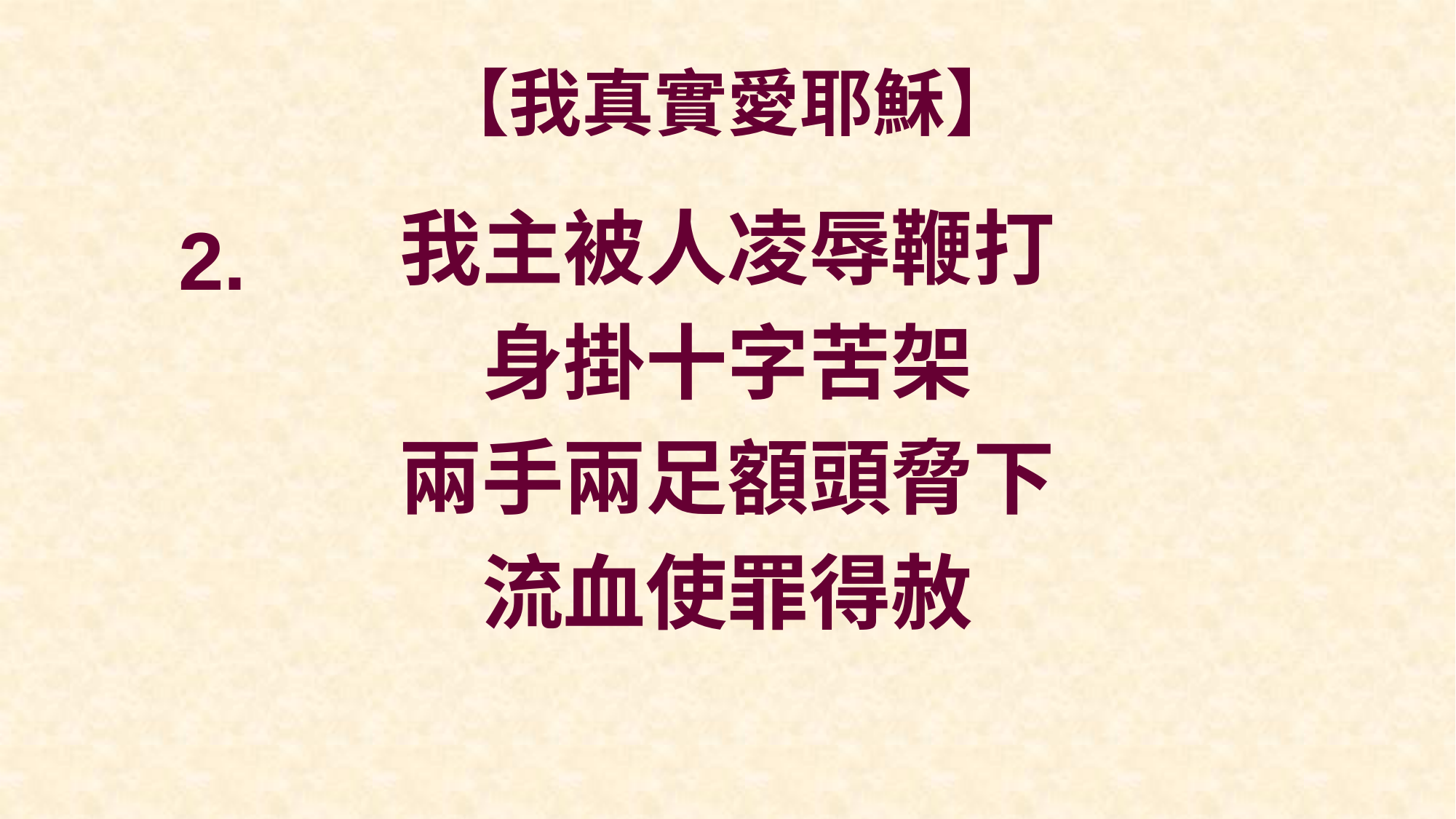

# 【我真實愛耶穌】
我主被人凌辱鞭打
身掛十字苦架
兩手兩足額頭脅下
流血使罪得赦
2.